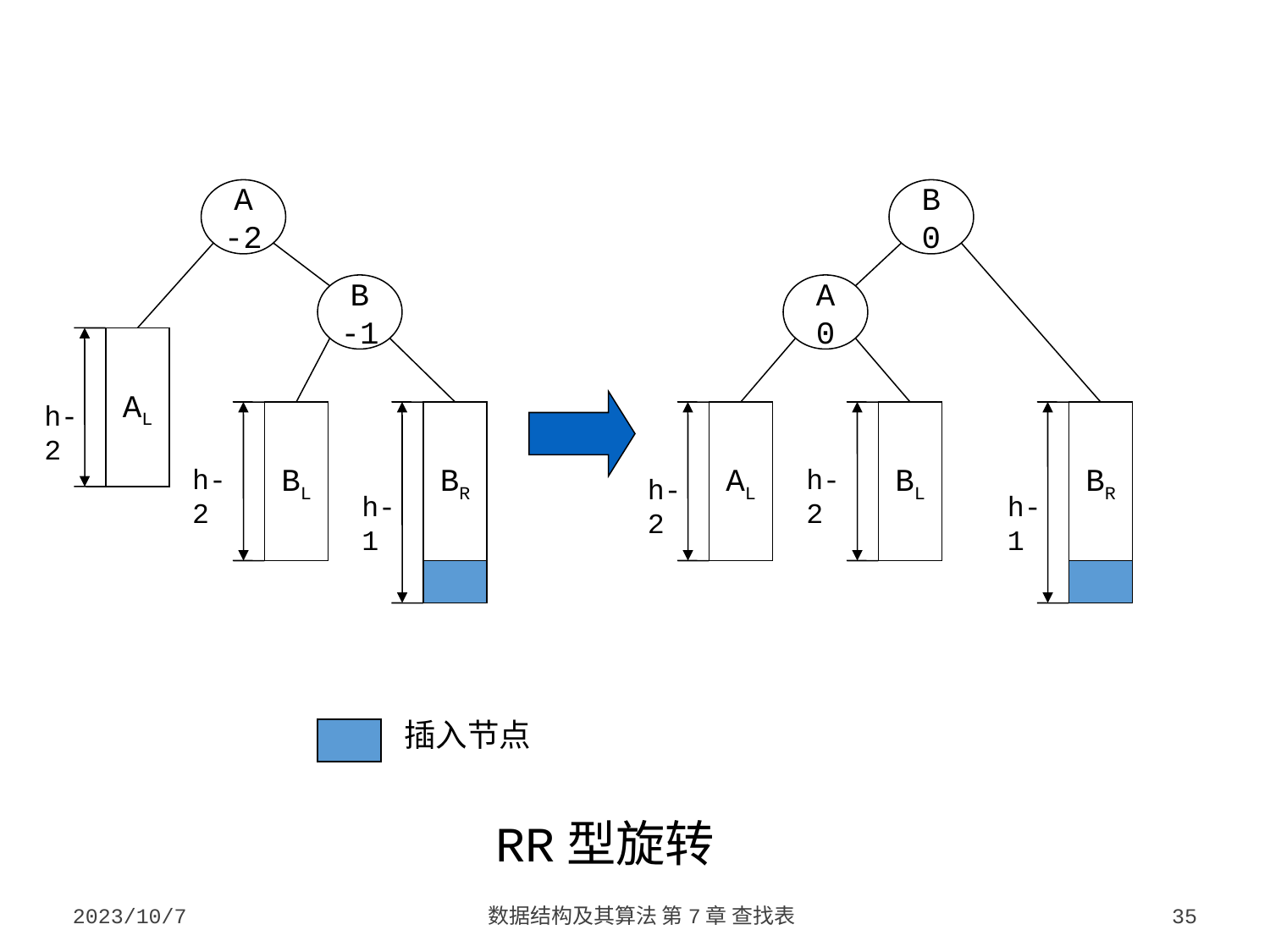

A
-2
B
0
B
-1
A
0

AL
h-2

BL

BR

AL

BL

BR
h-2
h-2
h-2
h-1
h-1

插入节点

RR型旋转
2023/10/7
数据结构及其算法 第7章 查找表
35